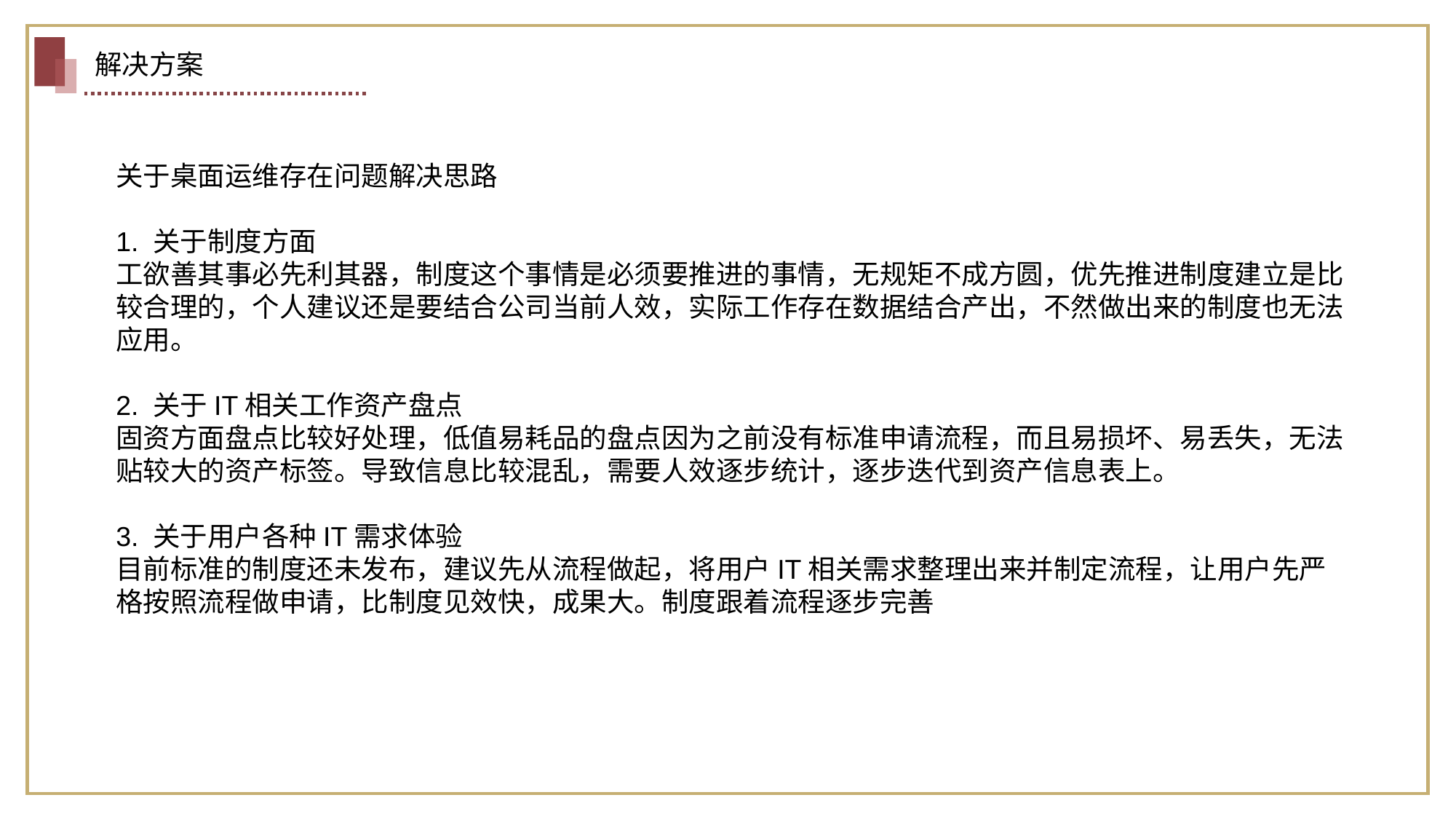

解决方案
关于桌面运维存在问题解决思路

1. 关于制度方面
工欲善其事必先利其器，制度这个事情是必须要推进的事情，无规矩不成方圆，优先推进制度建立是比较合理的，个人建议还是要结合公司当前人效，实际工作存在数据结合产出，不然做出来的制度也无法应用。

2. 关于IT相关工作资产盘点
固资方面盘点比较好处理，低值易耗品的盘点因为之前没有标准申请流程，而且易损坏、易丢失，无法贴较大的资产标签。导致信息比较混乱，需要人效逐步统计，逐步迭代到资产信息表上。

3. 关于用户各种IT需求体验
目前标准的制度还未发布，建议先从流程做起，将用户IT相关需求整理出来并制定流程，让用户先严格按照流程做申请，比制度见效快，成果大。制度跟着流程逐步完善